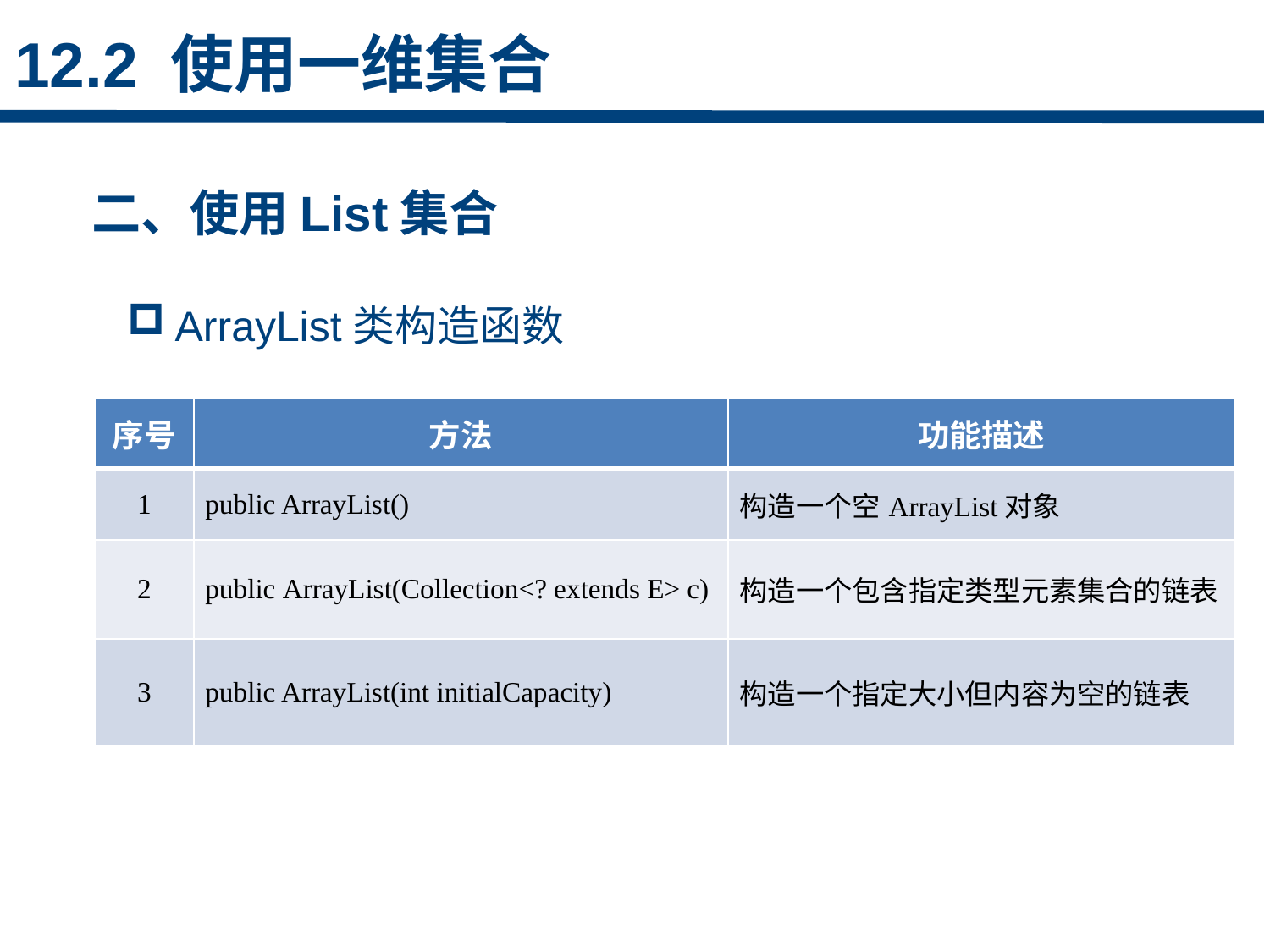

12.2 使用一维集合
二、使用List集合
ArrayList类构造函数
点击添加文本
| 序号 | 方法 | 功能描述 |
| --- | --- | --- |
| 1 | public ArrayList() | 构造一个空ArrayList对象 |
| 2 | public ArrayList(Collection<? extends E> c) | 构造一个包含指定类型元素集合的链表 |
| 3 | public ArrayList(int initialCapacity) | 构造一个指定大小但内容为空的链表 |
点击添加文本
点击添加文本
点击添加文本